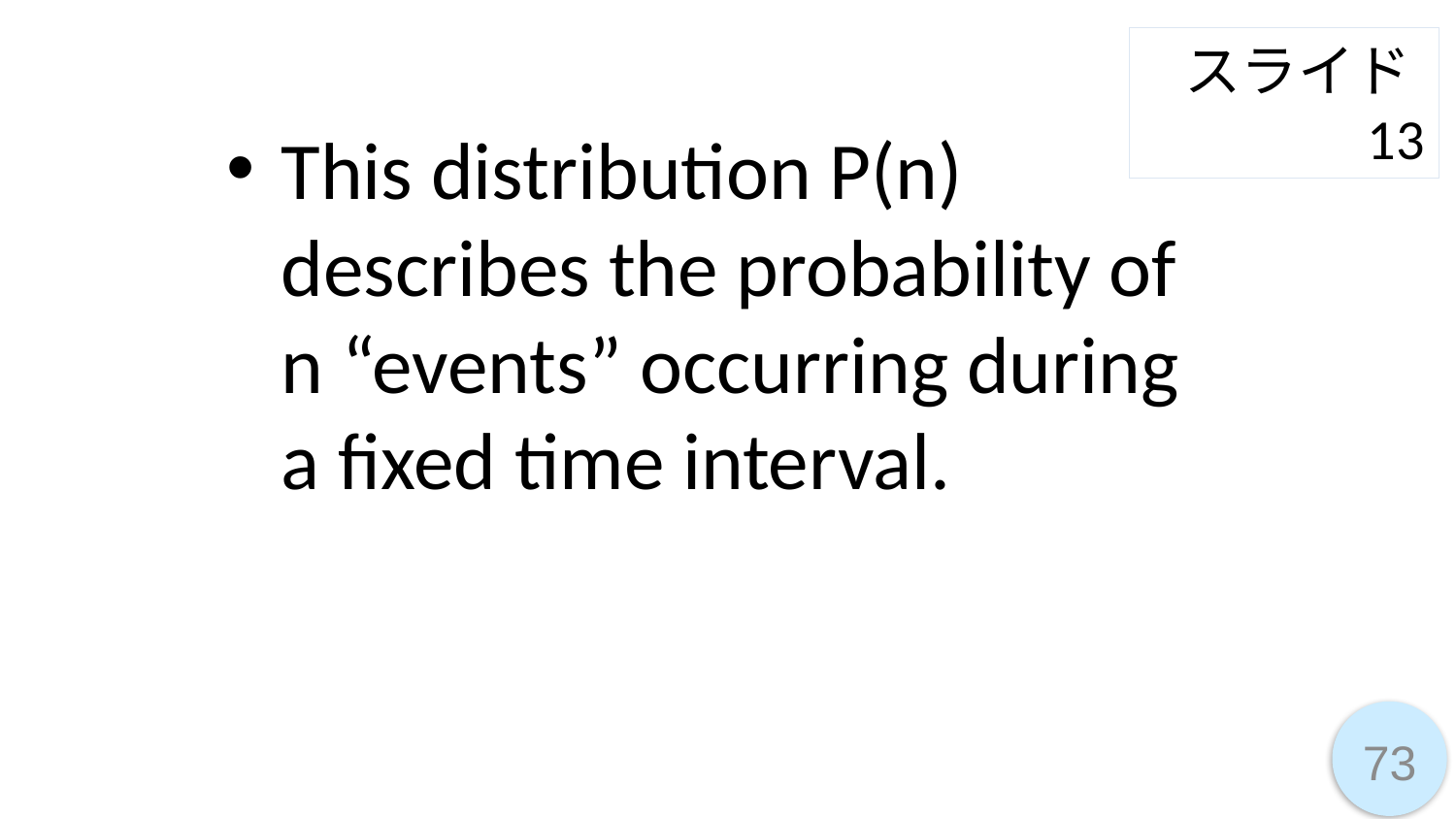

スライド13
This distribution P(n) describes the probability of n “events” occurring during a fixed time interval.
73